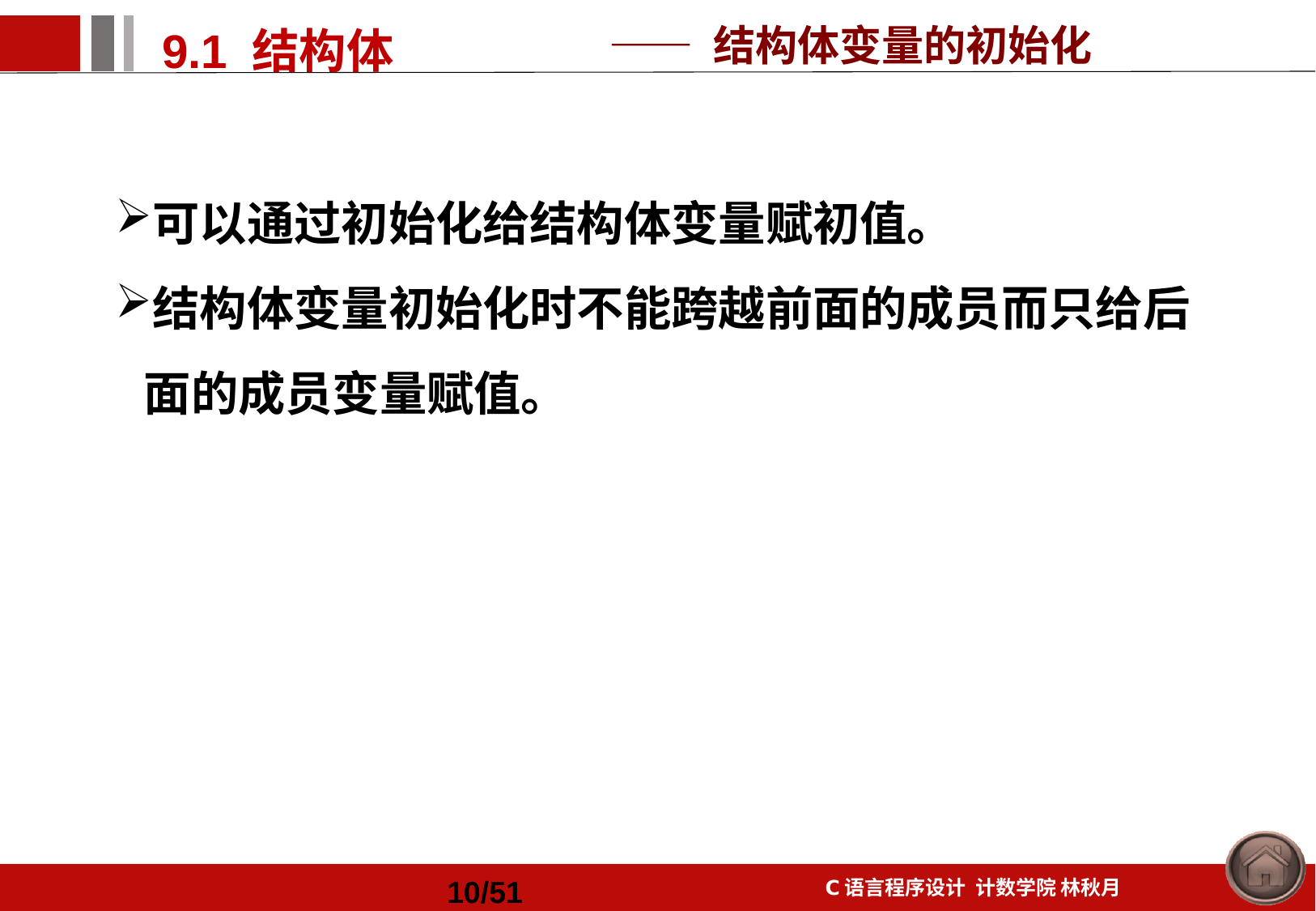

—— 结构体变量的初始化
可以通过初始化给结构体变量赋初值。
结构体变量初始化时不能跨越前面的成员而只给后面的成员变量赋值。